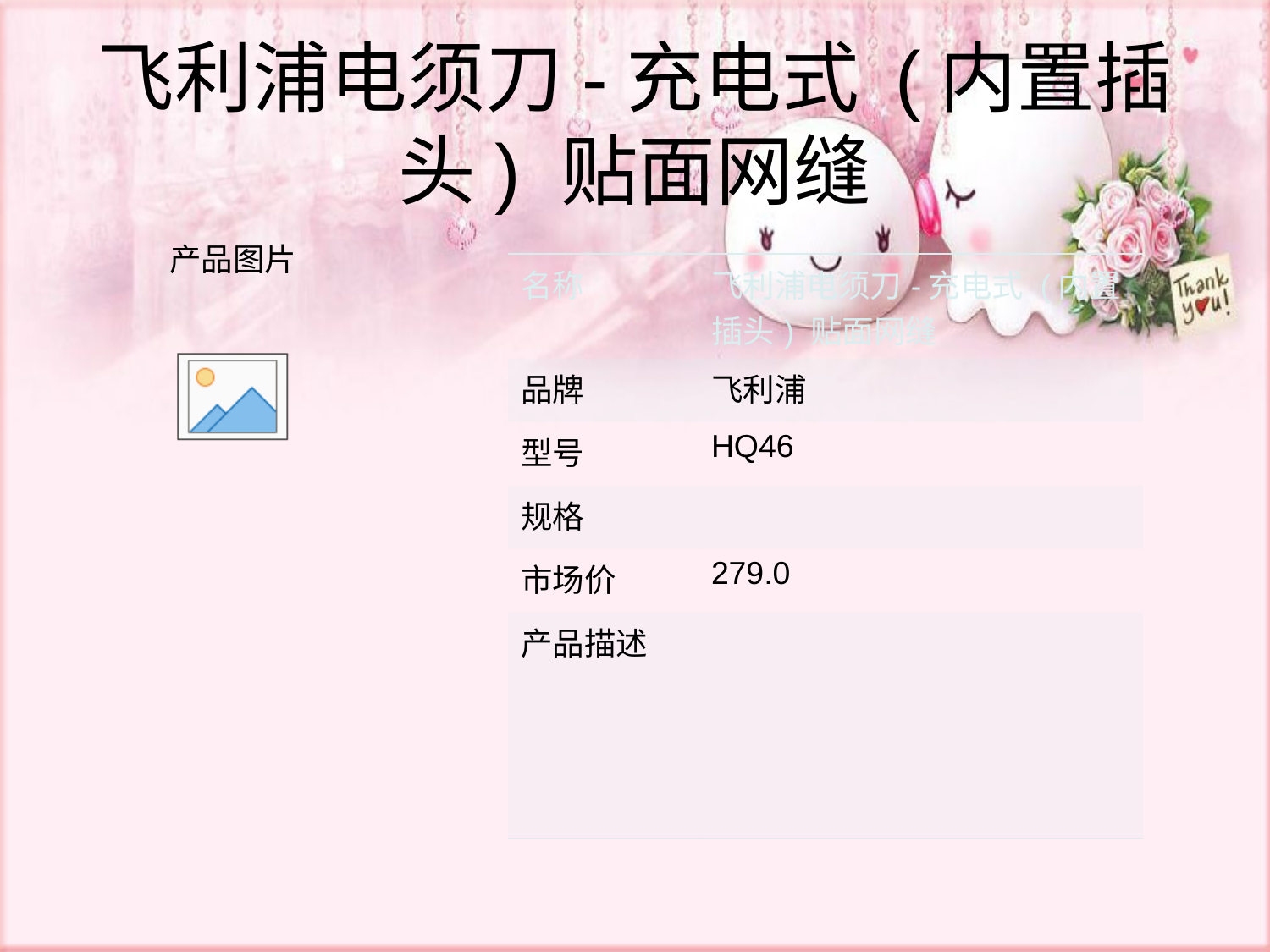

# 飞利浦电须刀-充电式 (内置插头) 贴面网缝

| 名称 | 飞利浦电须刀-充电式 (内置插头) 贴面网缝 |
| --- | --- |
| 品牌 | 飞利浦 |
| 型号 | HQ46 |
| 规格 |  |
| 市场价 | 279.0 |
| 产品描述 |  |